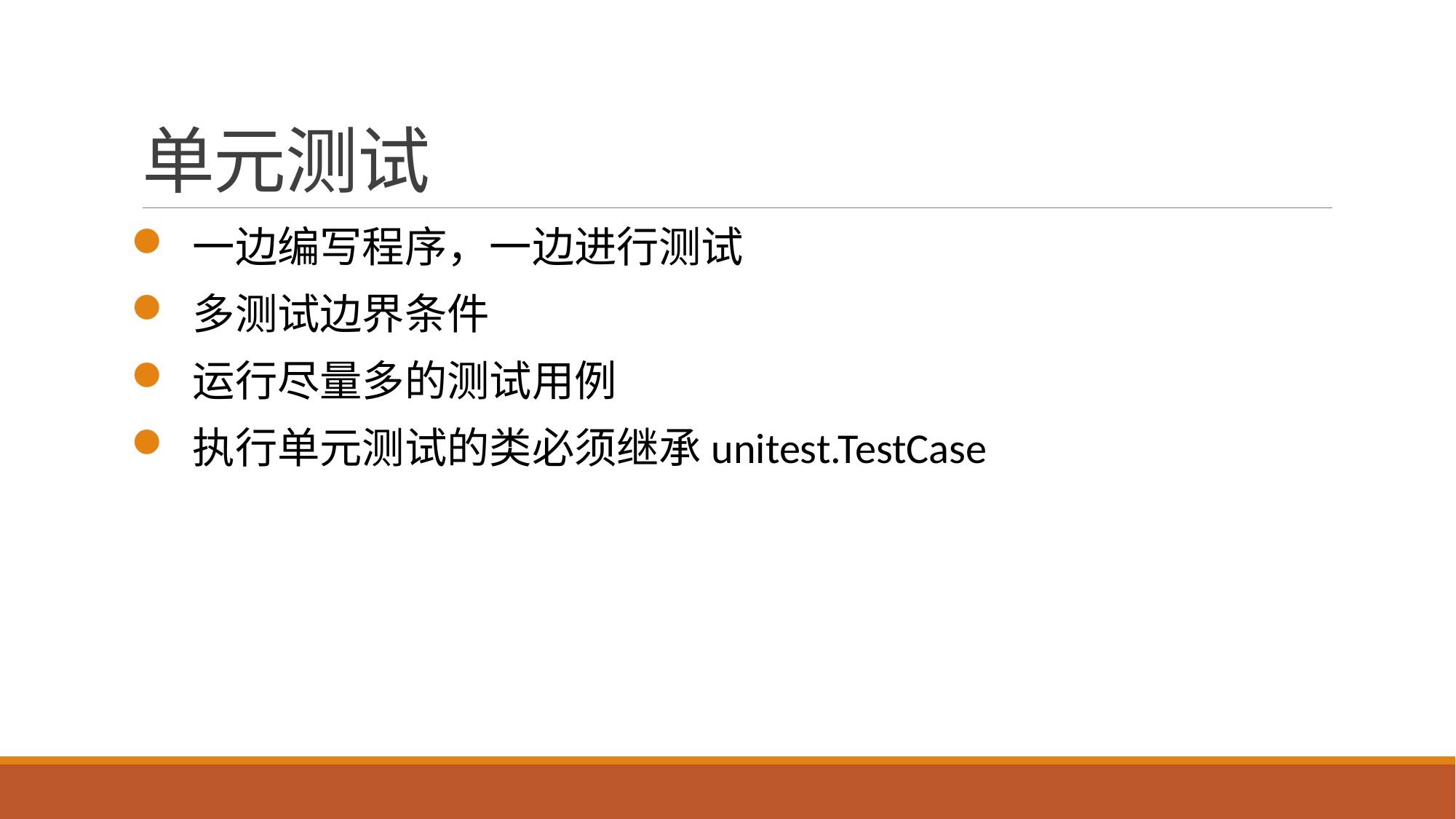

# 单元测试
 一边编写程序，一边进行测试
 多测试边界条件
 运行尽量多的测试用例
 执行单元测试的类必须继承unitest.TestCase